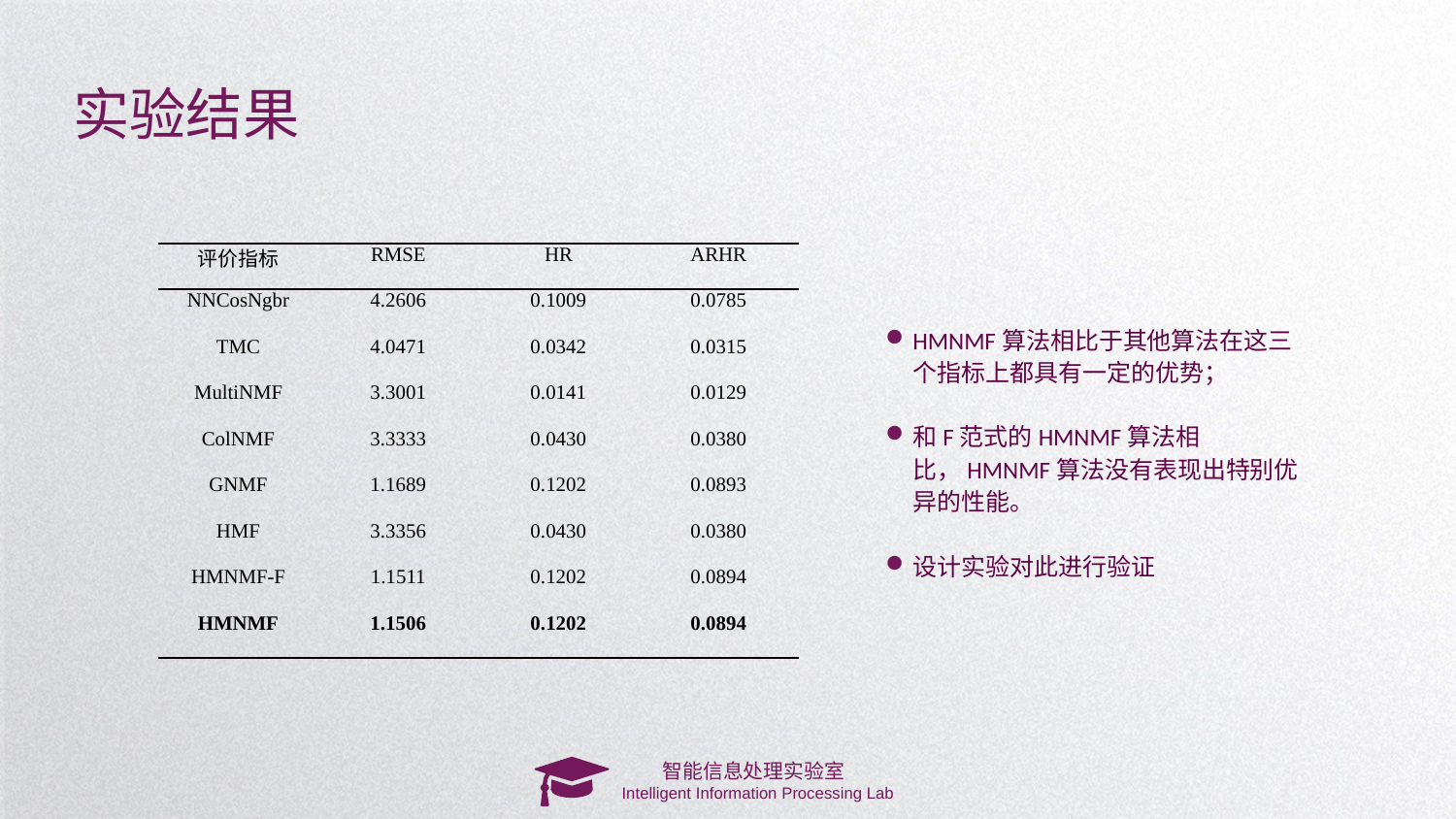

7
实验结果
| 评价指标 | RMSE | HR | ARHR |
| --- | --- | --- | --- |
| NNCosNgbr | 4.2606 | 0.1009 | 0.0785 |
| TMC | 4.0471 | 0.0342 | 0.0315 |
| MultiNMF | 3.3001 | 0.0141 | 0.0129 |
| ColNMF | 3.3333 | 0.0430 | 0.0380 |
| GNMF | 1.1689 | 0.1202 | 0.0893 |
| HMF | 3.3356 | 0.0430 | 0.0380 |
| HMNMF-F | 1.1511 | 0.1202 | 0.0894 |
| HMNMF | 1.1506 | 0.1202 | 0.0894 |
HMNMF算法相比于其他算法在这三个指标上都具有一定的优势；

和F范式的HMNMF算法相比，HMNMF算法没有表现出特别优异的性能。

设计实验对此进行验证